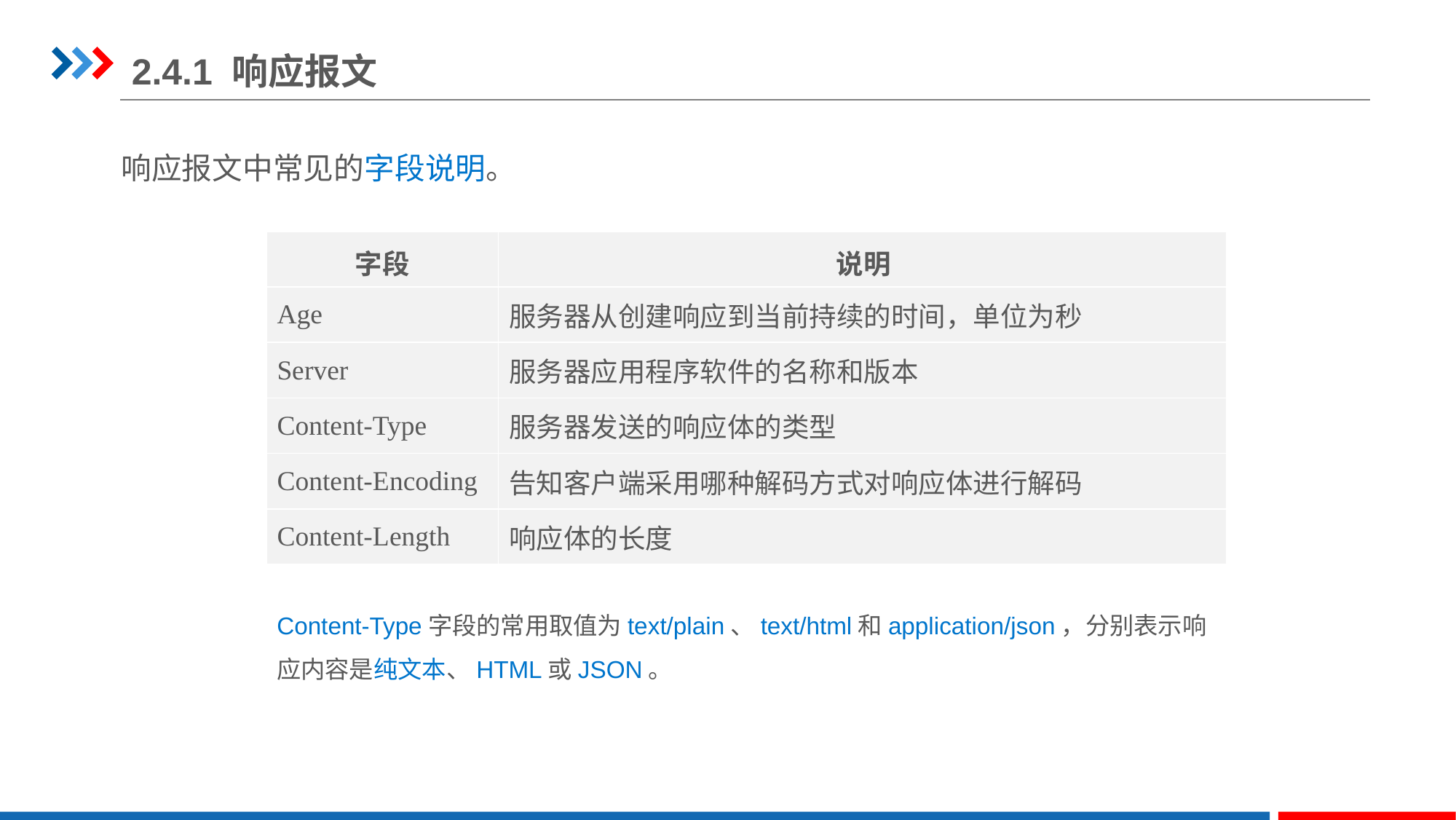

2.4.1 响应报文
响应报文中常见的字段说明。
| 字段 | 说明 |
| --- | --- |
| Age | 服务器从创建响应到当前持续的时间，单位为秒 |
| Server | 服务器应用程序软件的名称和版本 |
| Content-Type | 服务器发送的响应体的类型 |
| Content-Encoding | 告知客户端采用哪种解码方式对响应体进行解码 |
| Content-Length | 响应体的长度 |
Content-Type字段的常用取值为text/plain、text/html和application/json，分别表示响应内容是纯文本、HTML或JSON。